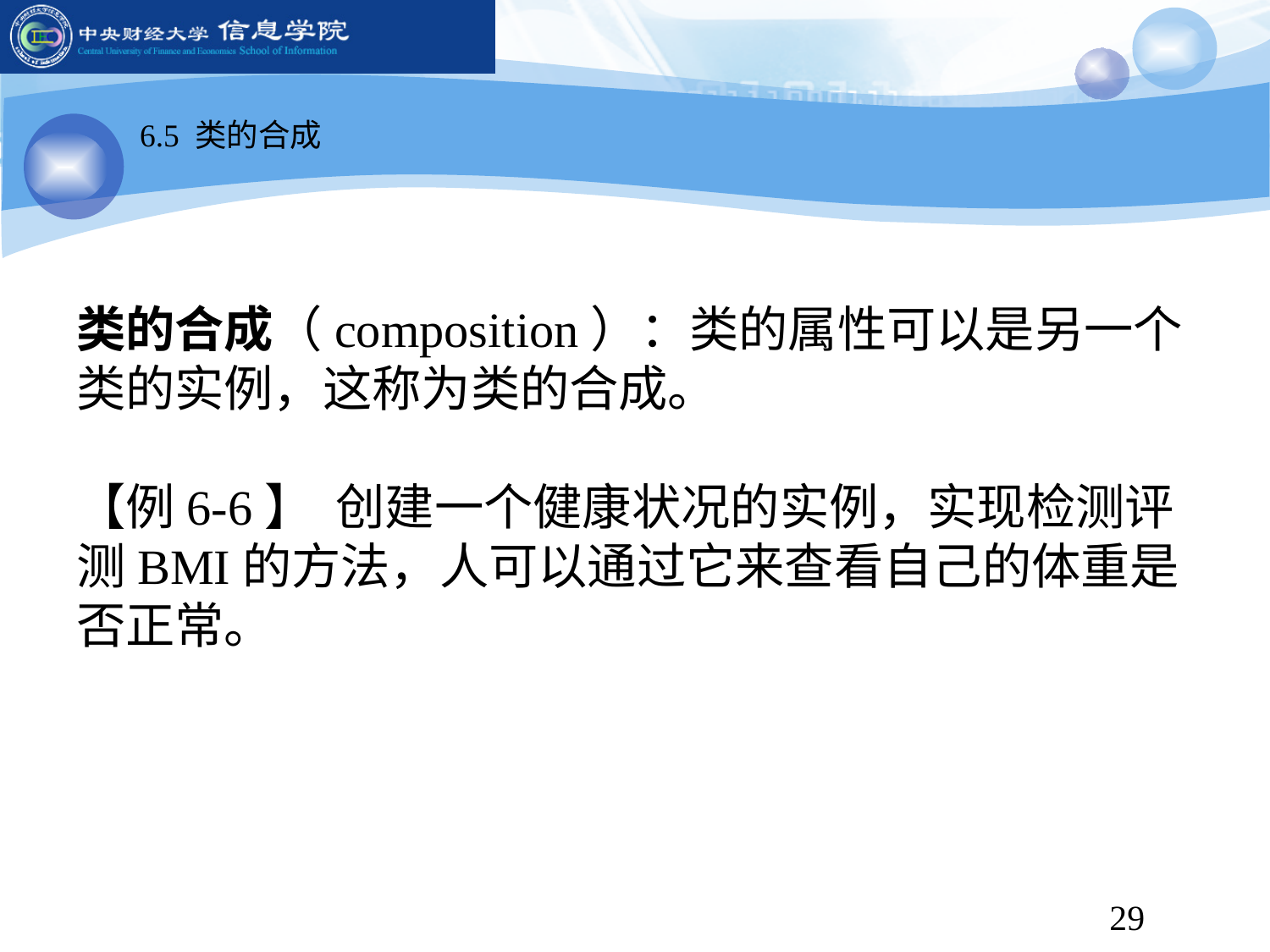

6.5 类的合成
类的合成（composition）：类的属性可以是另一个类的实例，这称为类的合成。

【例6-6】  创建一个健康状况的实例，实现检测评测BMI的方法，人可以通过它来查看自己的体重是否正常。